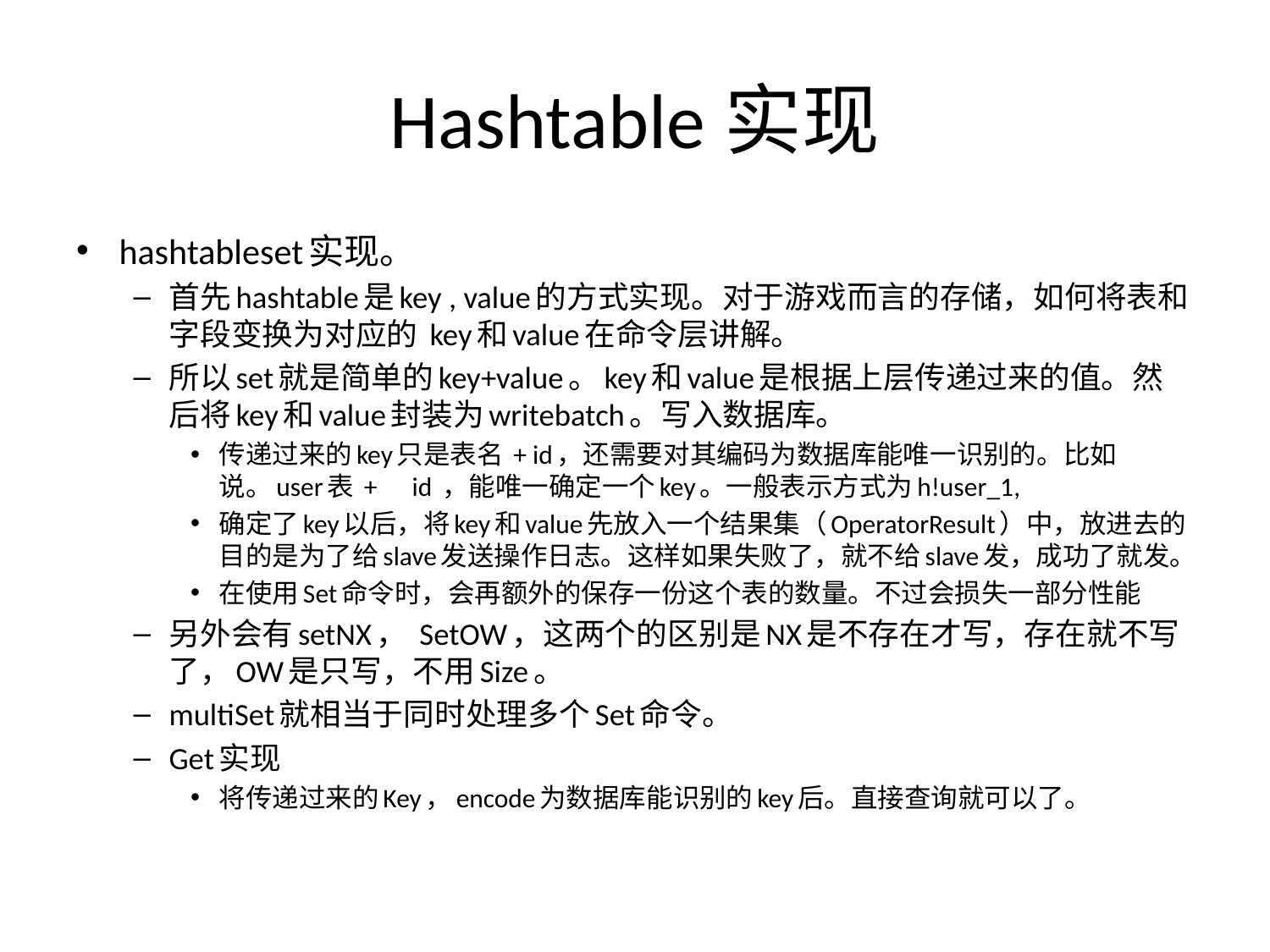

# Hashtable实现
hashtableset实现。
首先hashtable是key , value的方式实现。对于游戏而言的存储，如何将表和字段变换为对应的 key和value在命令层讲解。
所以set就是简单的key+value。key和value是根据上层传递过来的值。然后将key和value封装为writebatch。写入数据库。
传递过来的key只是表名 + id，还需要对其编码为数据库能唯一识别的。比如说。user表 +　id ，能唯一确定一个key。一般表示方式为h!user_1,
确定了key以后，将key和value先放入一个结果集（OperatorResult）中，放进去的目的是为了给slave发送操作日志。这样如果失败了，就不给slave发，成功了就发。
在使用Set命令时，会再额外的保存一份这个表的数量。不过会损失一部分性能
另外会有setNX， SetOW，这两个的区别是NX是不存在才写，存在就不写了，OW是只写，不用Size。
multiSet就相当于同时处理多个Set命令。
Get实现
将传递过来的Key，encode为数据库能识别的key后。直接查询就可以了。